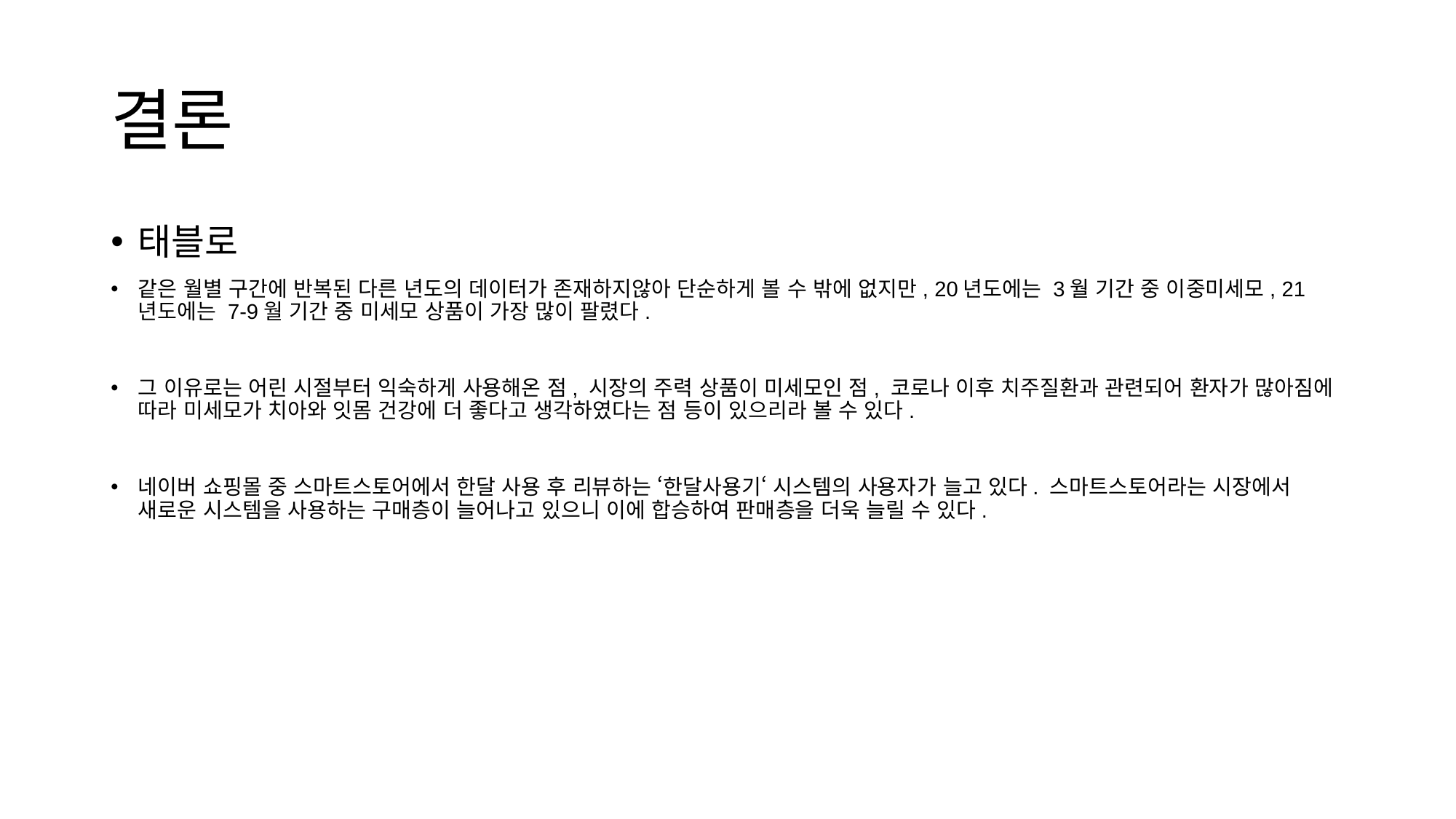

# 결론
태블로
같은 월별 구간에 반복된 다른 년도의 데이터가 존재하지않아 단순하게 볼 수 밖에 없지만, 20년도에는 3월 기간 중 이중미세모, 21년도에는 7-9월 기간 중 미세모 상품이 가장 많이 팔렸다.

그 이유로는 어린 시절부터 익숙하게 사용해온 점, 시장의 주력 상품이 미세모인 점, 코로나 이후 치주질환과 관련되어 환자가 많아짐에 따라 미세모가 치아와 잇몸 건강에 더 좋다고 생각하였다는 점 등이 있으리라 볼 수 있다.

네이버 쇼핑몰 중 스마트스토어에서 한달 사용 후 리뷰하는 ‘한달사용기‘ 시스템의 사용자가 늘고 있다. 스마트스토어라는 시장에서 새로운 시스템을 사용하는 구매층이 늘어나고 있으니 이에 합승하여 판매층을 더욱 늘릴 수 있다.